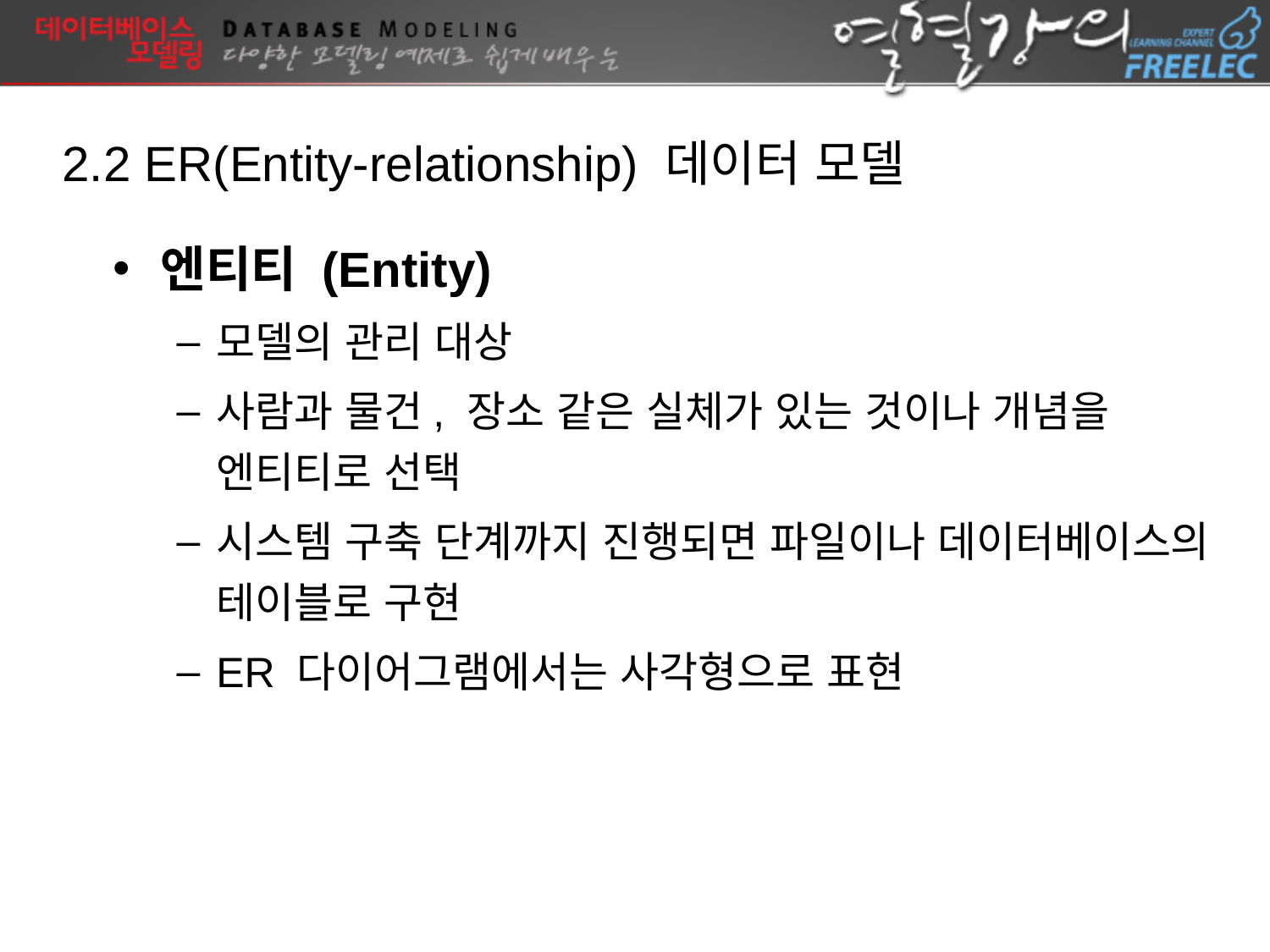

2.2 ER(Entity-relationship) 데이터 모델
엔티티 (Entity)
모델의 관리 대상
사람과 물건, 장소 같은 실체가 있는 것이나 개념을 엔티티로 선택
시스템 구축 단계까지 진행되면 파일이나 데이터베이스의 테이블로 구현
ER 다이어그램에서는 사각형으로 표현